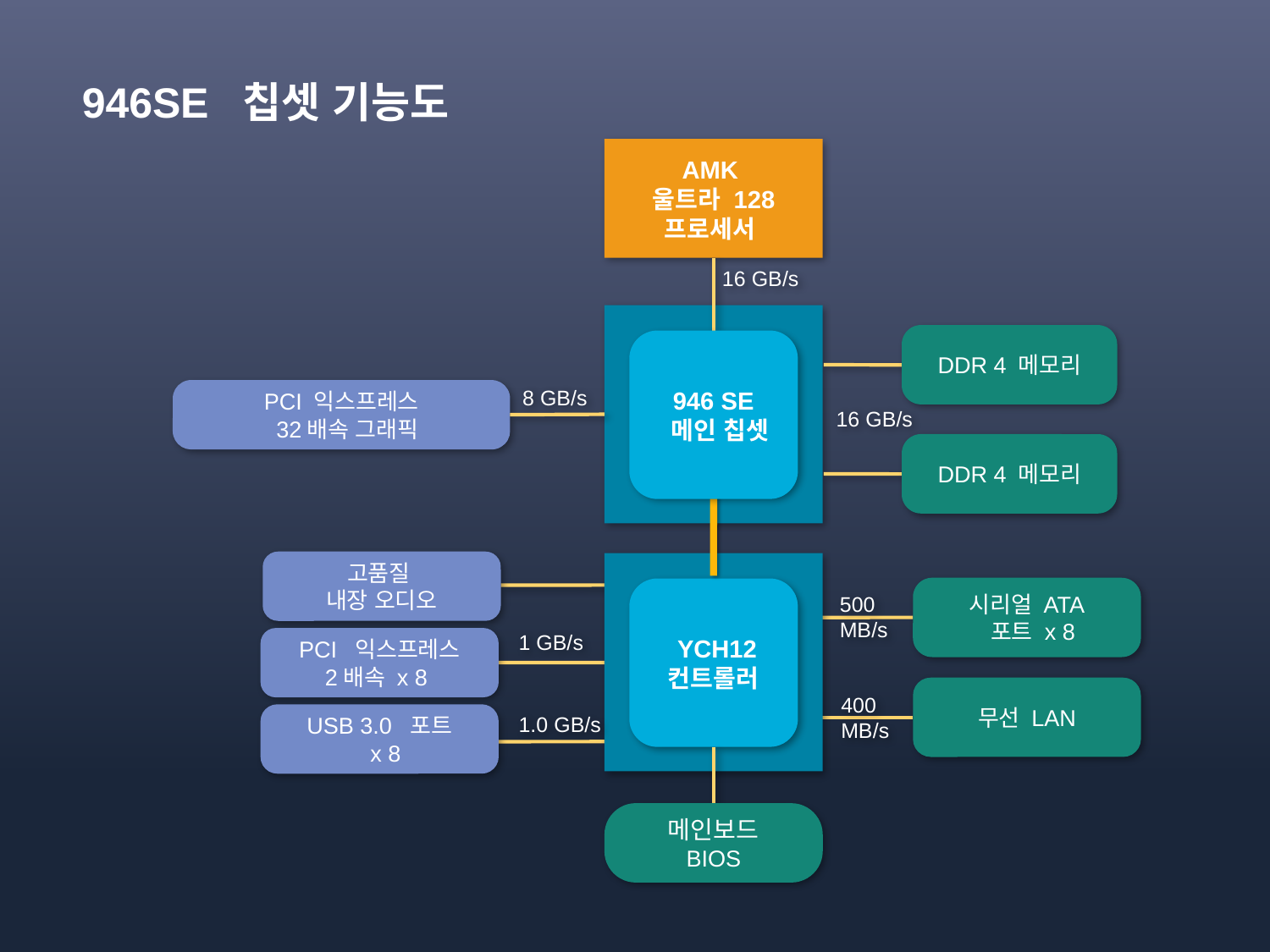

946SE  칩셋 기능도
AMK
울트라 128
프로세서
16 GB/s

DDR 4 메모리
946 SE
 메인 칩셋
8 GB/s
PCI 익스프레스
 32배속 그래픽
16 GB/s
DDR 4 메모리
고품질
내장 오디오

시리얼 ATA
 포트 x 8
 YCH12
컨트롤러
500
MB/s
1 GB/s
PCI  익스프레스
2배속 x 8
무선 LAN
400
MB/s
USB 3.0  포트
 x 8
1.0 GB/s
메인보드
BIOS